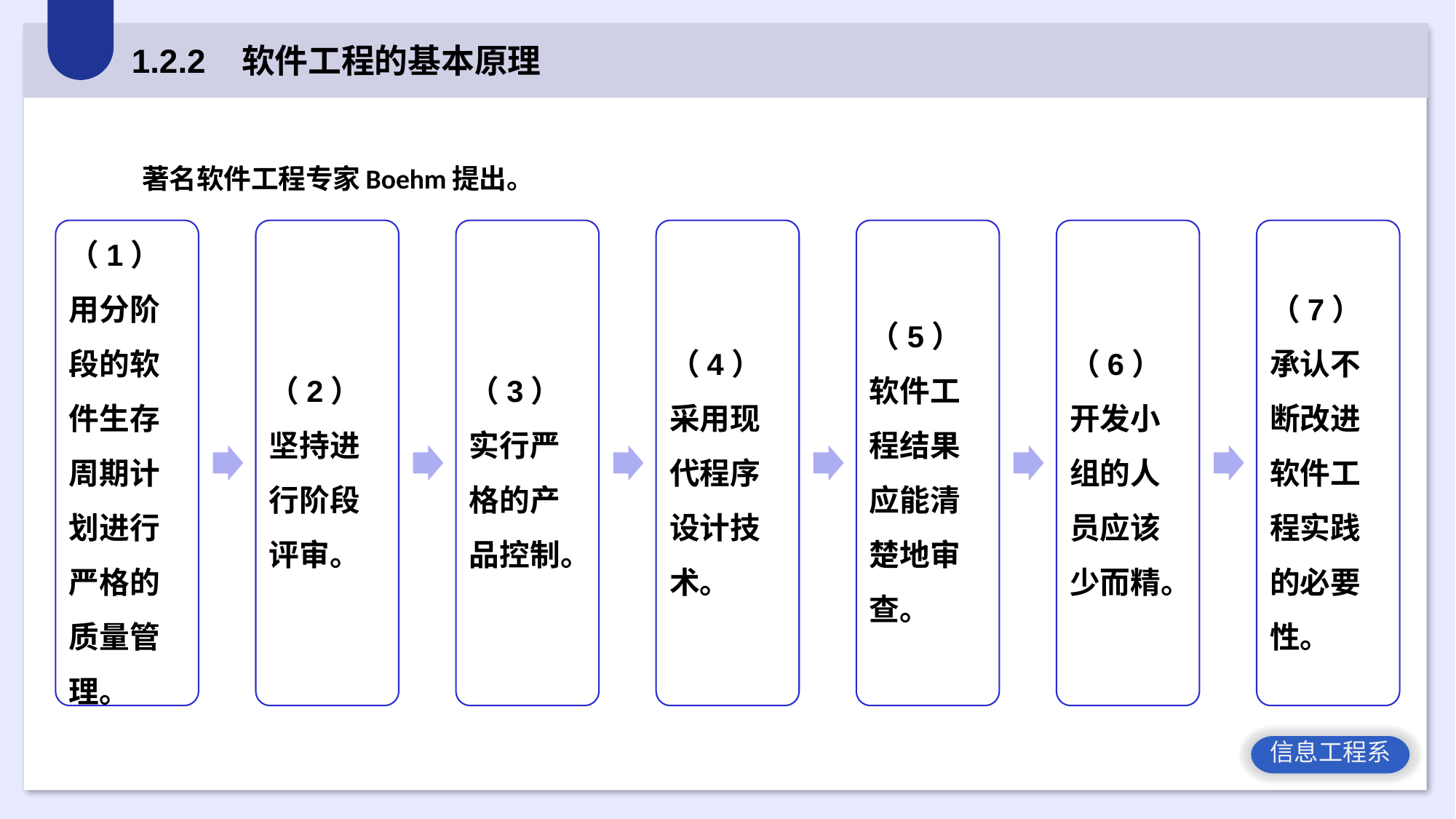

1.2.2   软件工程的基本原理
著名软件工程专家Boehm提出。
（1）用分阶段的软件生存周期计划进行严格的质量管理。
（2）坚持进行阶段评审。
（3）实行严格的产品控制。
（4）采用现代程序设计技术。
（5）软件工程结果应能清楚地审查。
（6）开发小组的人员应该少而精。
（7）承认不断改进软件工程实践的必要性。